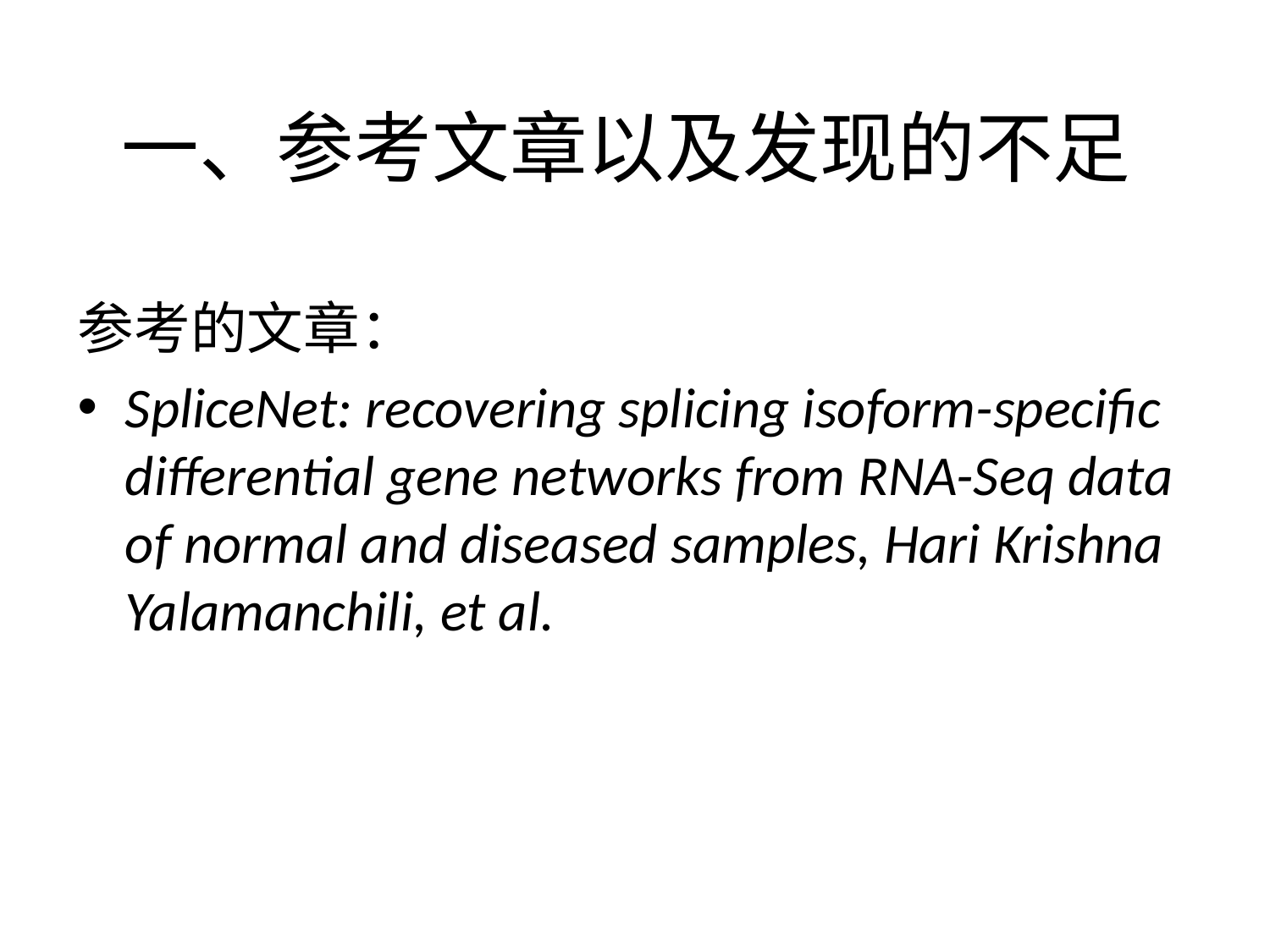

# 一、参考文章以及发现的不足
参考的文章：
SpliceNet: recovering splicing isoform-specific differential gene networks from RNA-Seq data of normal and diseased samples, Hari Krishna Yalamanchili, et al.